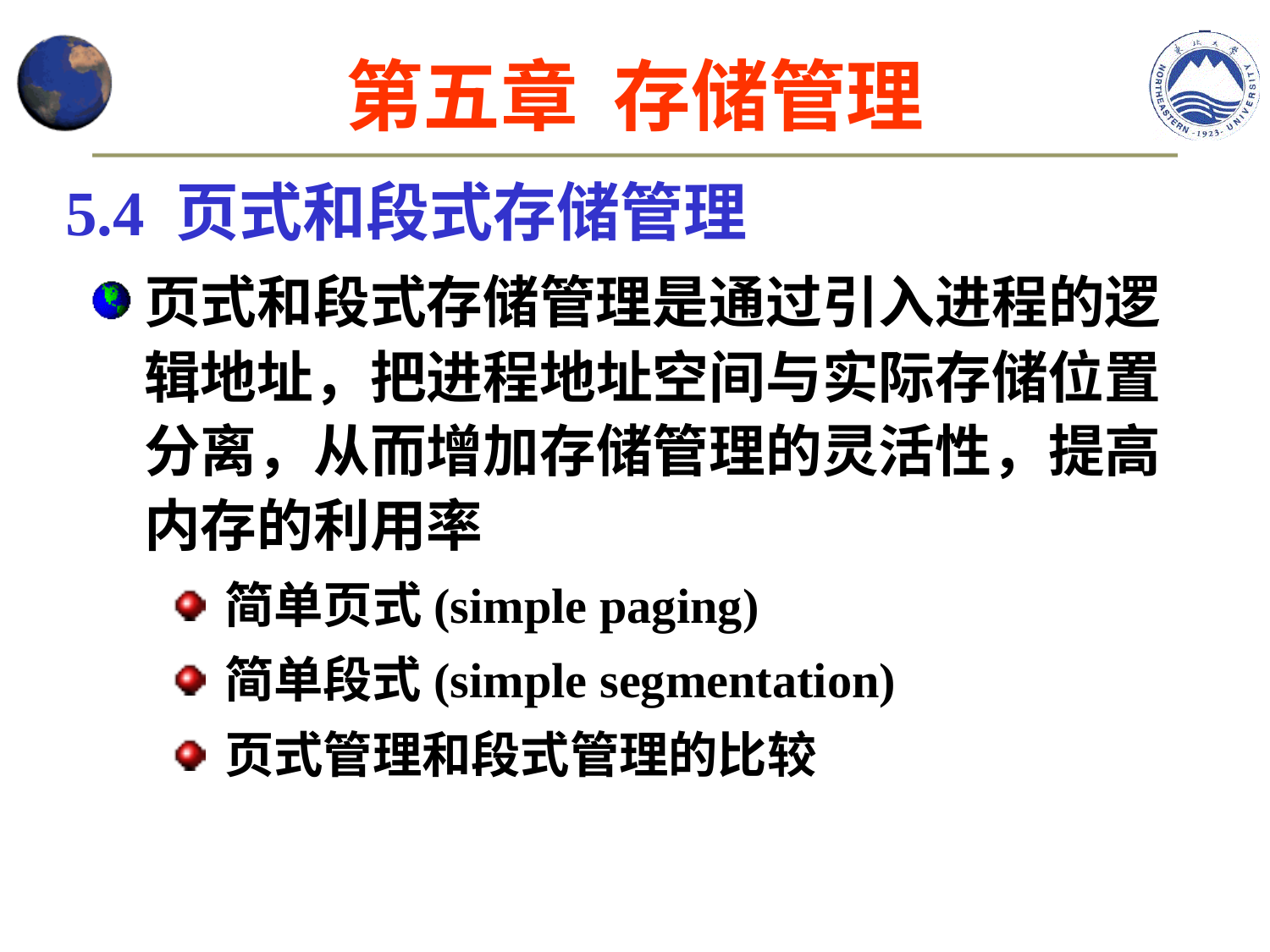

第五章  存储管理
5.4 页式和段式存储管理
页式和段式存储管理是通过引入进程的逻辑地址，把进程地址空间与实际存储位置分离，从而增加存储管理的灵活性，提高内存的利用率
简单页式(simple paging)
简单段式(simple segmentation)
页式管理和段式管理的比较